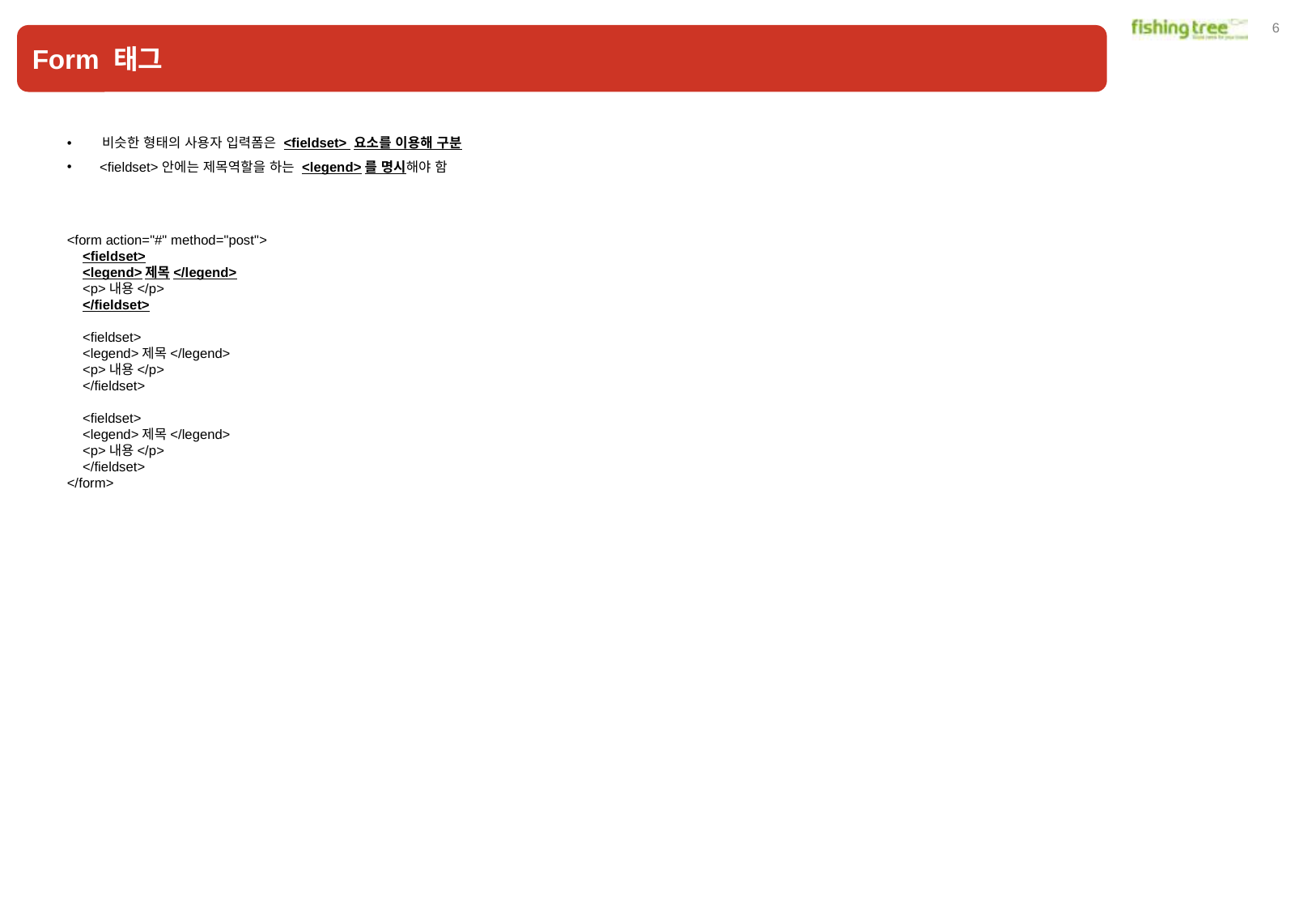

Form 태그
 비슷한 형태의 사용자 입력폼은 <fieldset> 요소를 이용해 구분
 <fieldset>안에는 제목역할을 하는 <legend>를 명시해야 함
<form action="#" method="post">
    <fieldset>
    <legend>제목</legend>
    <p>내용</p>
    </fieldset>

    <fieldset>
    <legend>제목</legend>
    <p>내용</p>
    </fieldset>

    <fieldset>
    <legend>제목</legend>
    <p>내용</p>
    </fieldset>
</form>